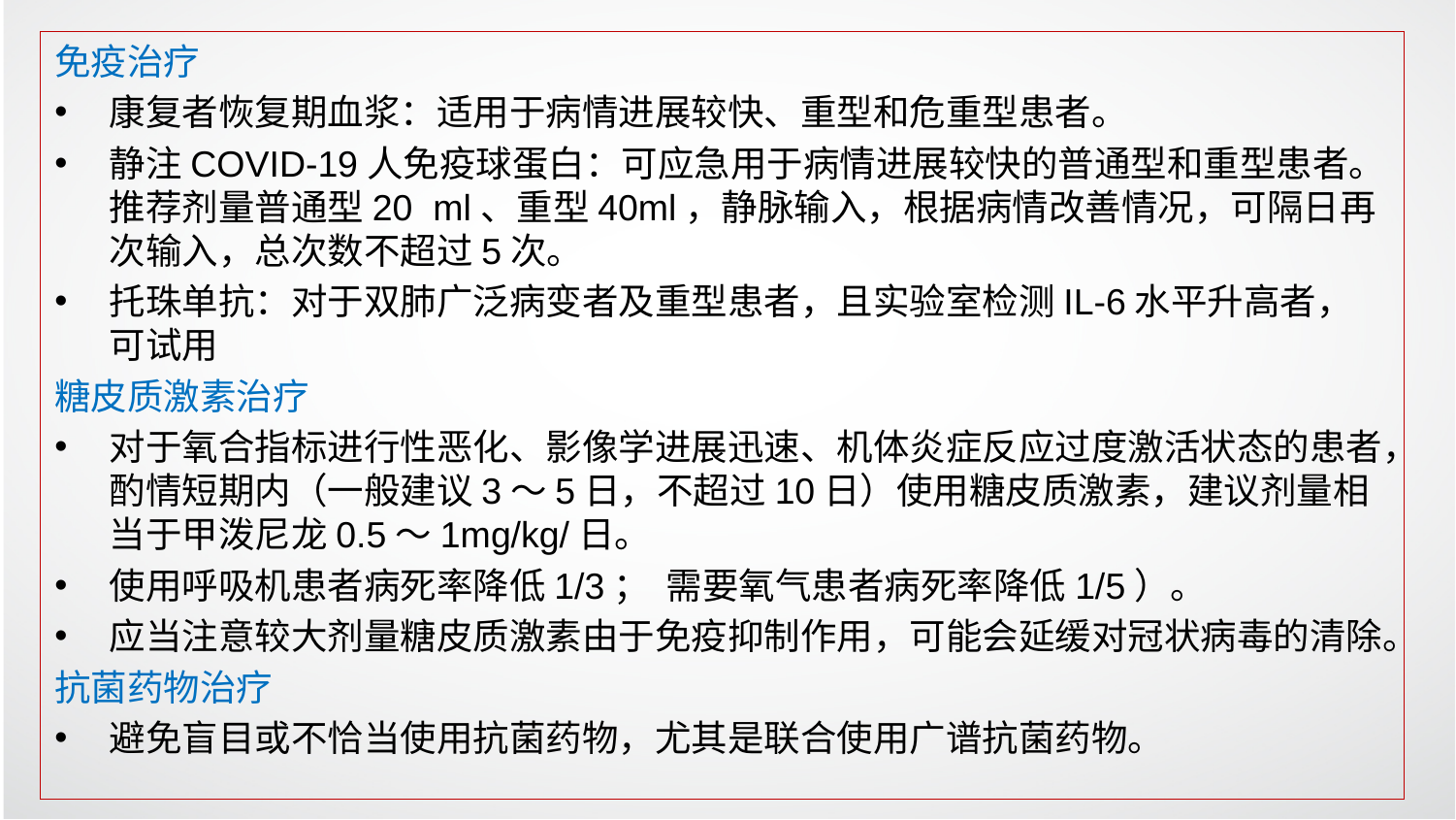

免疫治疗
康复者恢复期血浆：适用于病情进展较快、重型和危重型患者。
静注COVID-19人免疫球蛋白：可应急用于病情进展较快的普通型和重型患者。推荐剂量普通型20  ml、重型40ml，静脉输入，根据病情改善情况，可隔日再次输入，总次数不超过5次。
托珠单抗：对于双肺广泛病变者及重型患者，且实验室检测IL-6水平升高者，可试用
糖皮质激素治疗
对于氧合指标进行性恶化、影像学进展迅速、机体炎症反应过度激活状态的患者，酌情短期内（一般建议3～5日，不超过10日）使用糖皮质激素，建议剂量相当于甲泼尼龙0.5～1mg/kg/日。
使用呼吸机患者病死率降低1/3；  需要氧气患者病死率降低1/5）。
应当注意较大剂量糖皮质激素由于免疫抑制作用，可能会延缓对冠状病毒的清除。
抗菌药物治疗
避免盲目或不恰当使用抗菌药物，尤其是联合使用广谱抗菌药物。